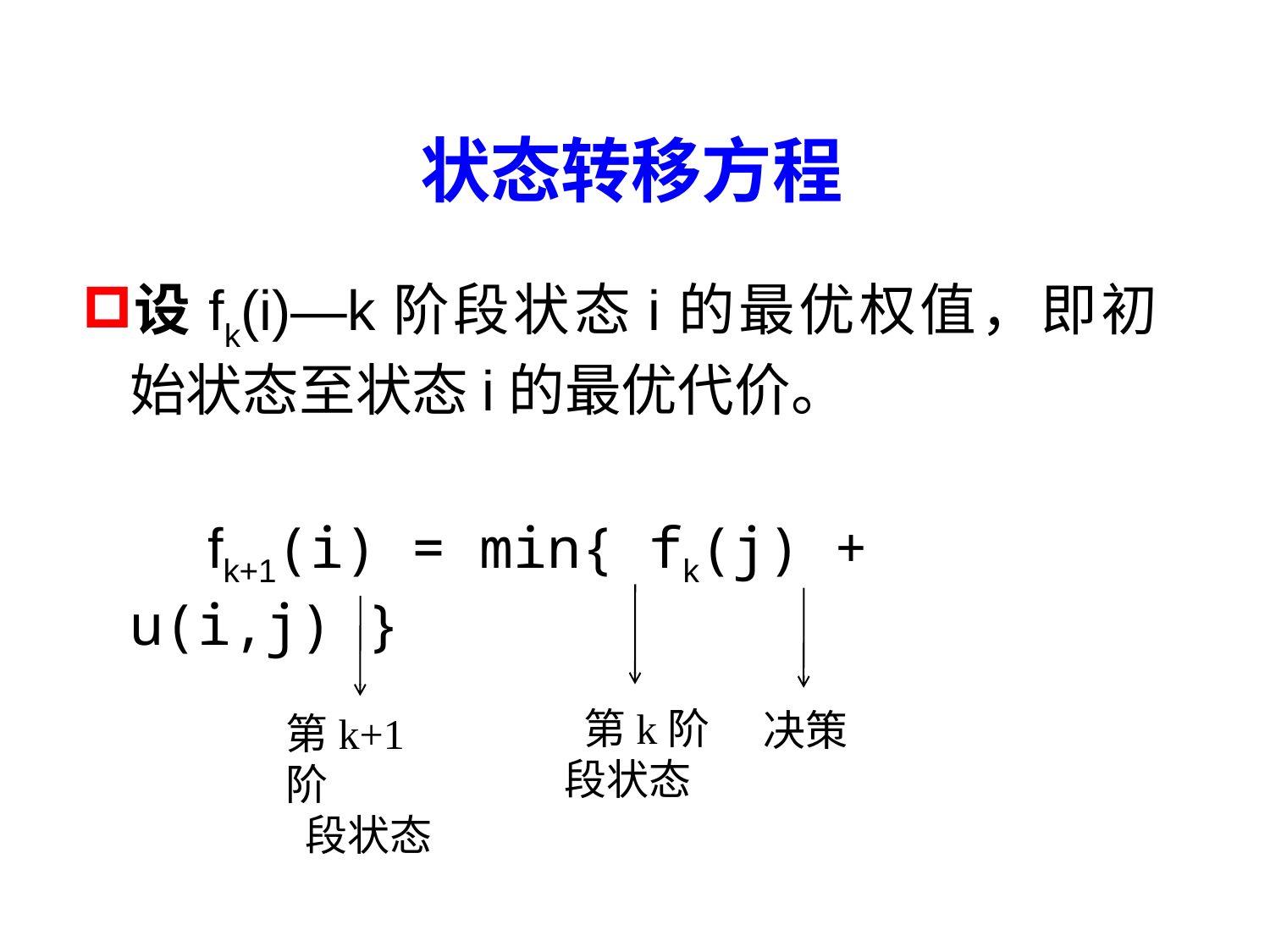

# 状态转移方程
设fk(i)—k阶段状态i的最优权值，即初始状态至状态i的最优代价。

        fk+1(i) = min{ fk(j) + u(i,j) }
 第k阶
段状态
决策
第k+1阶
 段状态